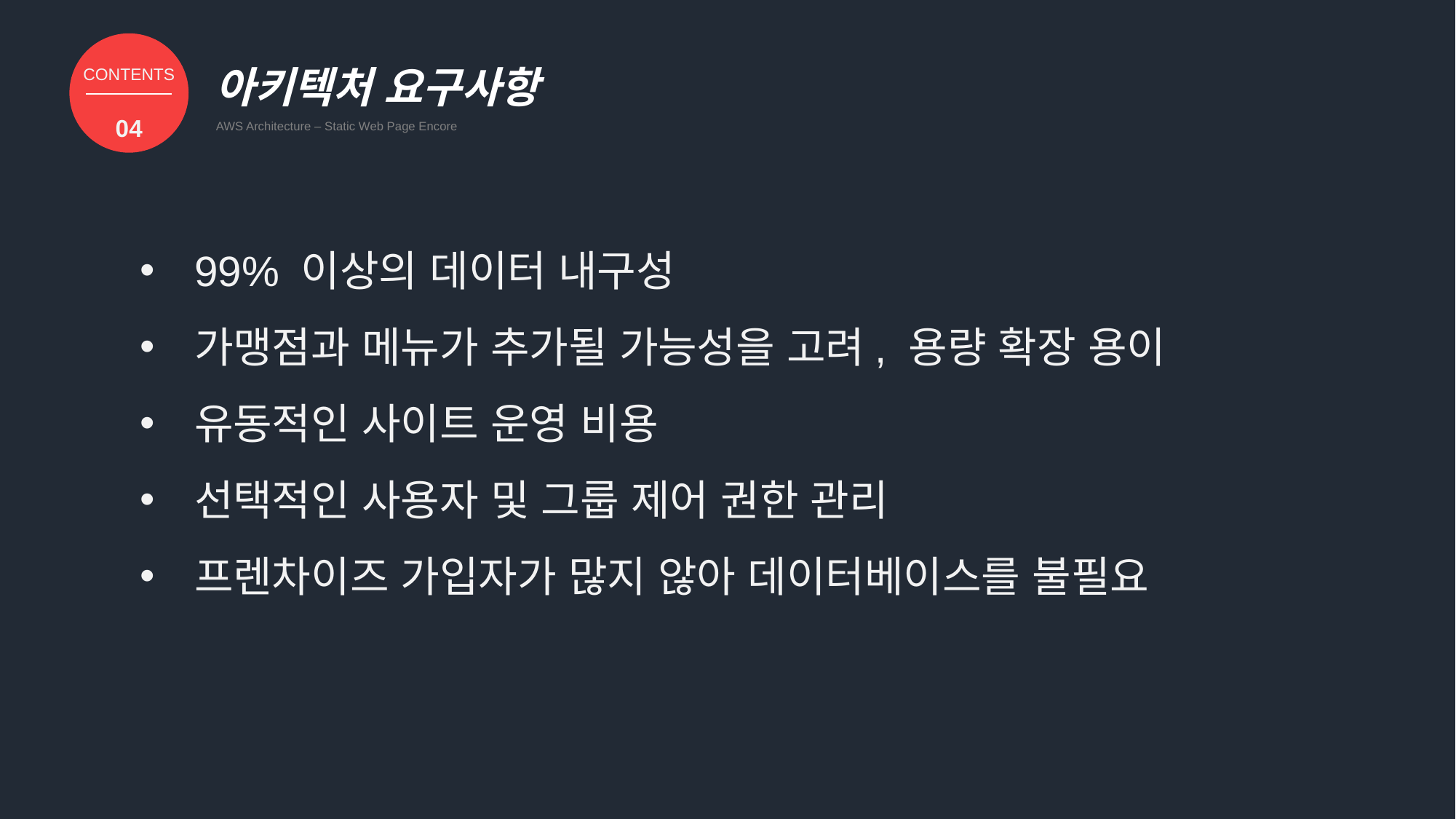

아키텍처 요구사항
AWS Architecture – Static Web Page Encore
CONTENTS
04
99% 이상의 데이터 내구성
가맹점과 메뉴가 추가될 가능성을 고려, 용량 확장 용이
유동적인 사이트 운영 비용
선택적인 사용자 및 그룹 제어 권한 관리
프렌차이즈 가입자가 많지 않아 데이터베이스를 불필요